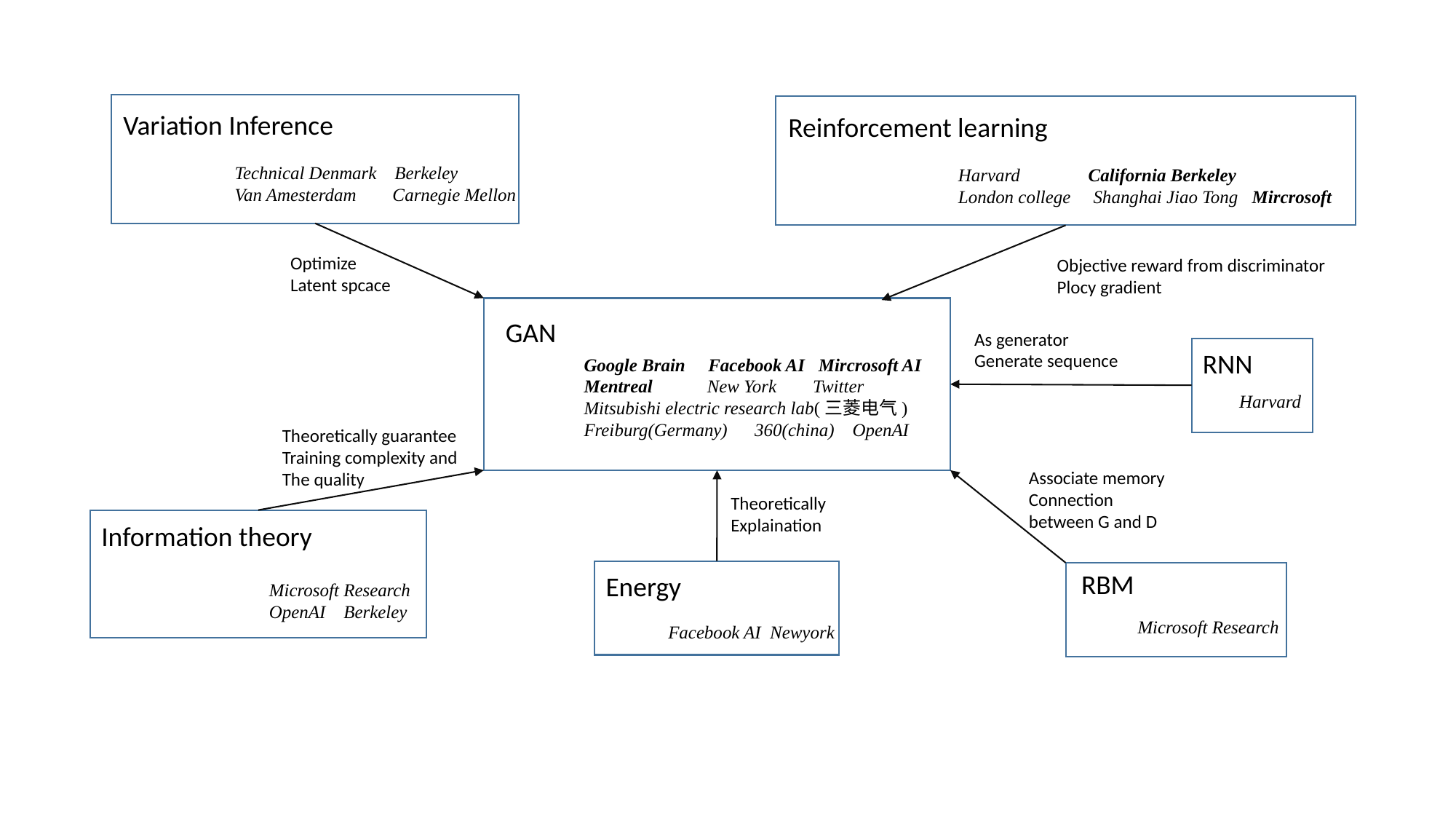

Variation Inference
Technical Denmark    Berkeley
Van Amesterdam        Carnegie Mellon

Reinforcement learning
Harvard               California Berkeley
London college     Shanghai Jiao Tong   Mircrosoft
Optimize
Latent spcace
Objective reward from discriminator
Plocy gradient

GAN
Google Brain     Facebook AI   Mircrosoft AI
Mentreal            New York        Twitter
Mitsubishi electric research lab(三菱电气)
Freiburg(Germany)      360(china)    OpenAI
As generator
Generate sequence

RNN
Harvard
Theoretically guarantee Training complexity and The quality
Associate memory
Connection between G and D
Theoretically
Explaination

Information theory
Microsoft Research
OpenAI    Berkeley

Energy
Facebook AI  Newyork
RBM

Microsoft Research